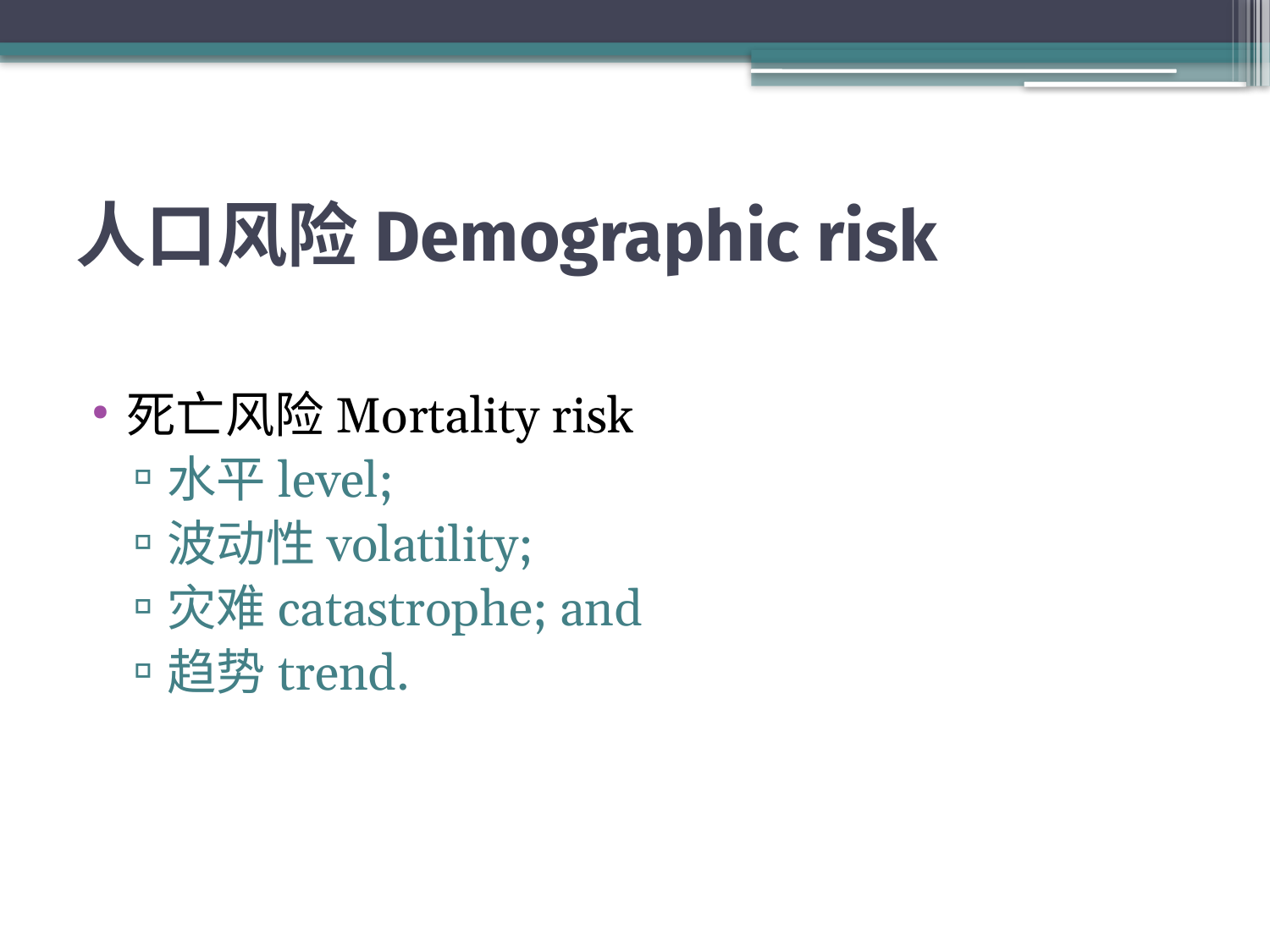

# 人口风险Demographic risk

死亡风险Mortality risk
水平level;
波动性volatility;
灾难catastrophe; and
趋势trend.